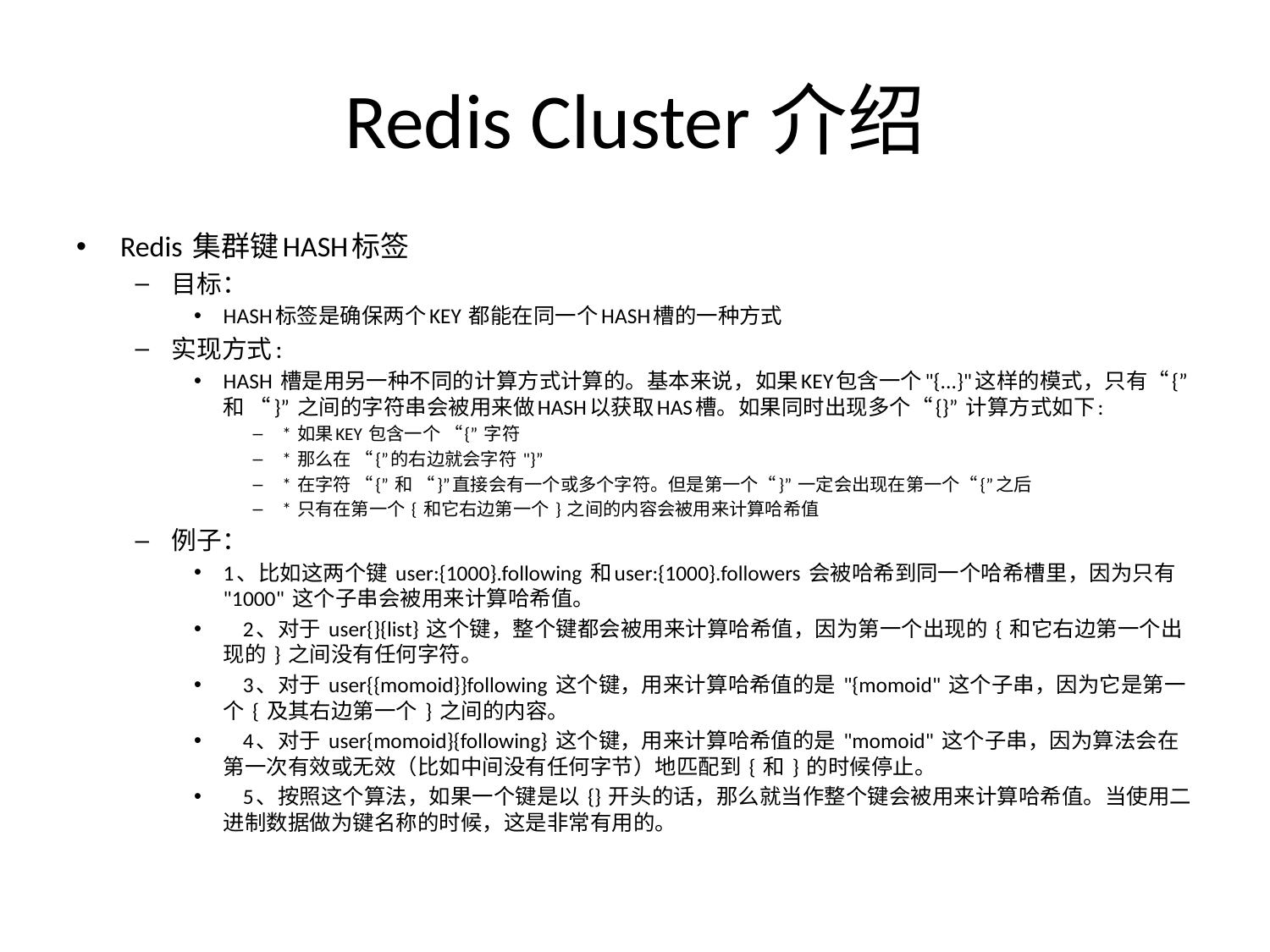

# Redis Cluster介绍
Redis 集群键HASH标签
目标：
HASH标签是确保两个KEY 都能在同一个HASH槽的一种方式
实现方式:
HASH 槽是用另一种不同的计算方式计算的。基本来说，如果KEY包含一个"{...}"这样的模式，只有“{” 和 “}” 之间的字符串会被用来做HASH以获取HAS槽。如果同时出现多个“{}” 计算方式如下:
* 如果KEY 包含一个 “{” 字符
* 那么在 “{”的右边就会字符 "}”
* 在字符 “{” 和 “}”直接会有一个或多个字符。但是第一个“}” 一定会出现在第一个“{”之后
* 只有在第一个 { 和它右边第一个 } 之间的内容会被用来计算哈希值
例子：
1、比如这两个键 user:{1000}.following 和user:{1000}.followers 会被哈希到同一个哈希槽里，因为只有 "1000" 这个子串会被用来计算哈希值。
    2、对于 user{}{list} 这个键，整个键都会被用来计算哈希值，因为第一个出现的 { 和它右边第一个出现的 } 之间没有任何字符。
    3、对于 user{{momoid}}following 这个键，用来计算哈希值的是 "{momoid" 这个子串，因为它是第一个 { 及其右边第一个 } 之间的内容。
    4、对于 user{momoid}{following} 这个键，用来计算哈希值的是 "momoid" 这个子串，因为算法会在第一次有效或无效（比如中间没有任何字节）地匹配到 { 和 } 的时候停止。
    5、按照这个算法，如果一个键是以 {} 开头的话，那么就当作整个键会被用来计算哈希值。当使用二进制数据做为键名称的时候，这是非常有用的。